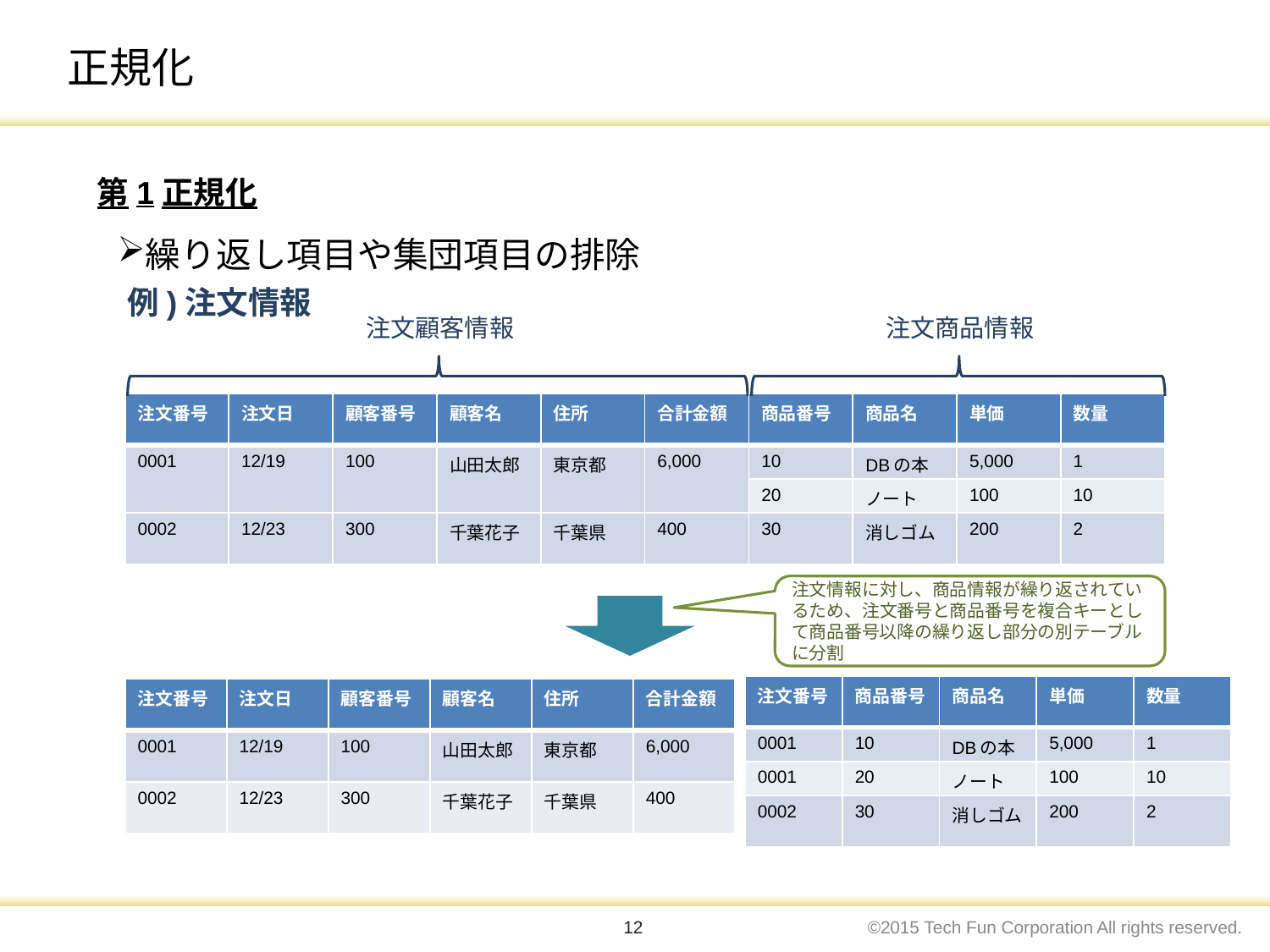

# 正規化

第1正規化
繰り返し項目や集団項目の排除
例)注文情報

注文顧客情報
注文商品情報
| 注文番号 | 注文日 | 顧客番号 | 顧客名 | 住所 | 合計金額 | 商品番号 | 商品名 | 単価 | 数量 |
| --- | --- | --- | --- | --- | --- | --- | --- | --- | --- |
| 0001 | 12/19 | 100 | 山田太郎 | 東京都 | 6,000 | 10 | DBの本 | 5,000 | 1 |
|  |  |  |  |  |  | 20 | ノート | 100 | 10 |
| 0002 | 12/23 | 300 | 千葉花子 | 千葉県 | 400 | 30 | 消しゴム | 200 | 2 |
注文情報に対し、商品情報が繰り返されているため、注文番号と商品番号を複合キーとして商品番号以降の繰り返し部分の別テーブルに分割

| 注文番号 | 商品番号 | 商品名 | 単価 | 数量 |
| --- | --- | --- | --- | --- |
| 0001 | 10 | DBの本 | 5,000 | 1 |
| 0001 | 20 | ノート | 100 | 10 |
| 0002 | 30 | 消しゴム | 200 | 2 |
| 注文番号 | 注文日 | 顧客番号 | 顧客名 | 住所 | 合計金額 |
| --- | --- | --- | --- | --- | --- |
| 0001 | 12/19 | 100 | 山田太郎 | 東京都 | 6,000 |
| 0002 | 12/23 | 300 | 千葉花子 | 千葉県 | 400 |
12
©2015 Tech Fun Corporation All rights reserved.